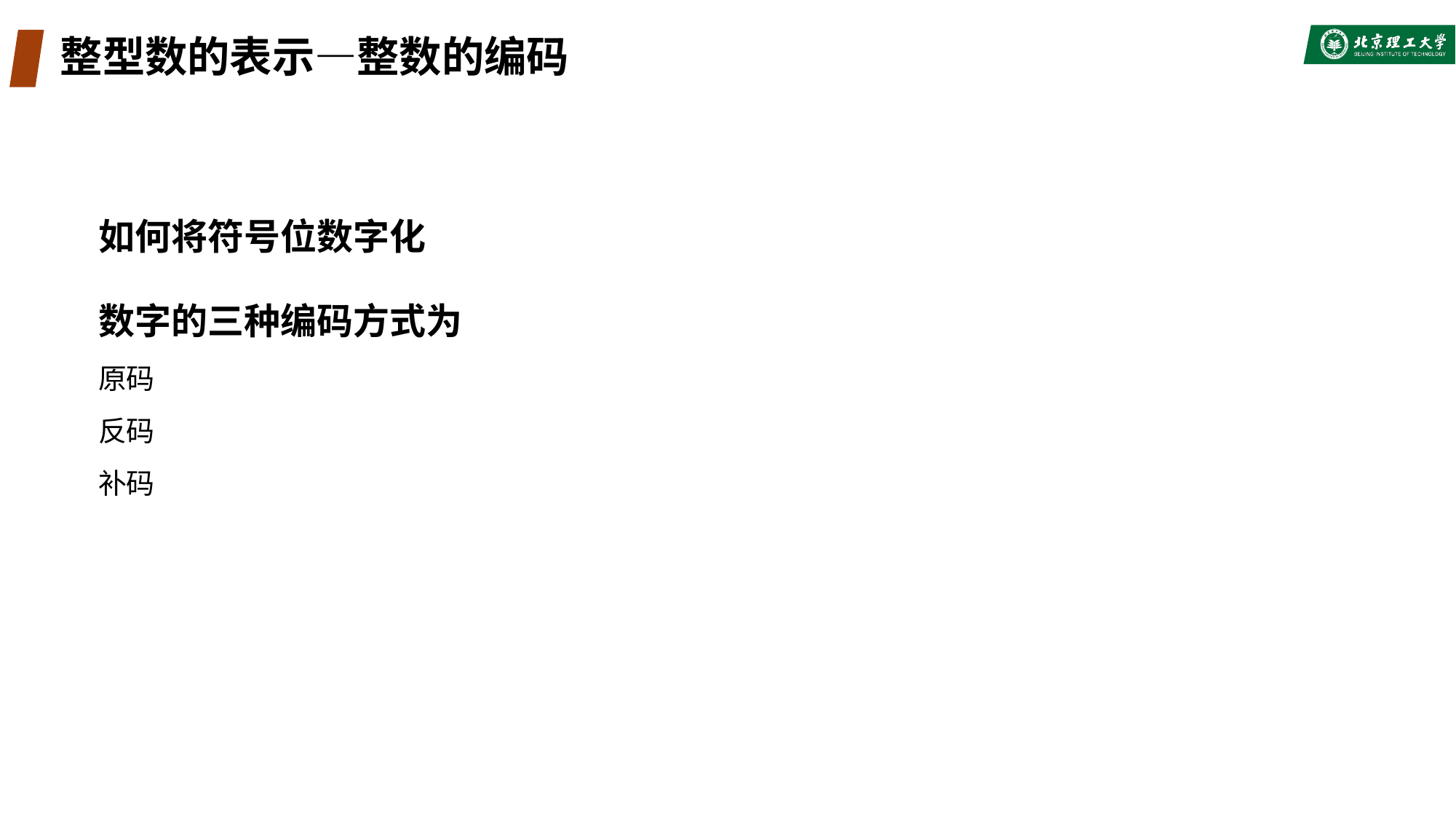

# 整型数的表示—整数的编码
如何将符号位数字化
数字的三种编码方式为
原码
反码
补码